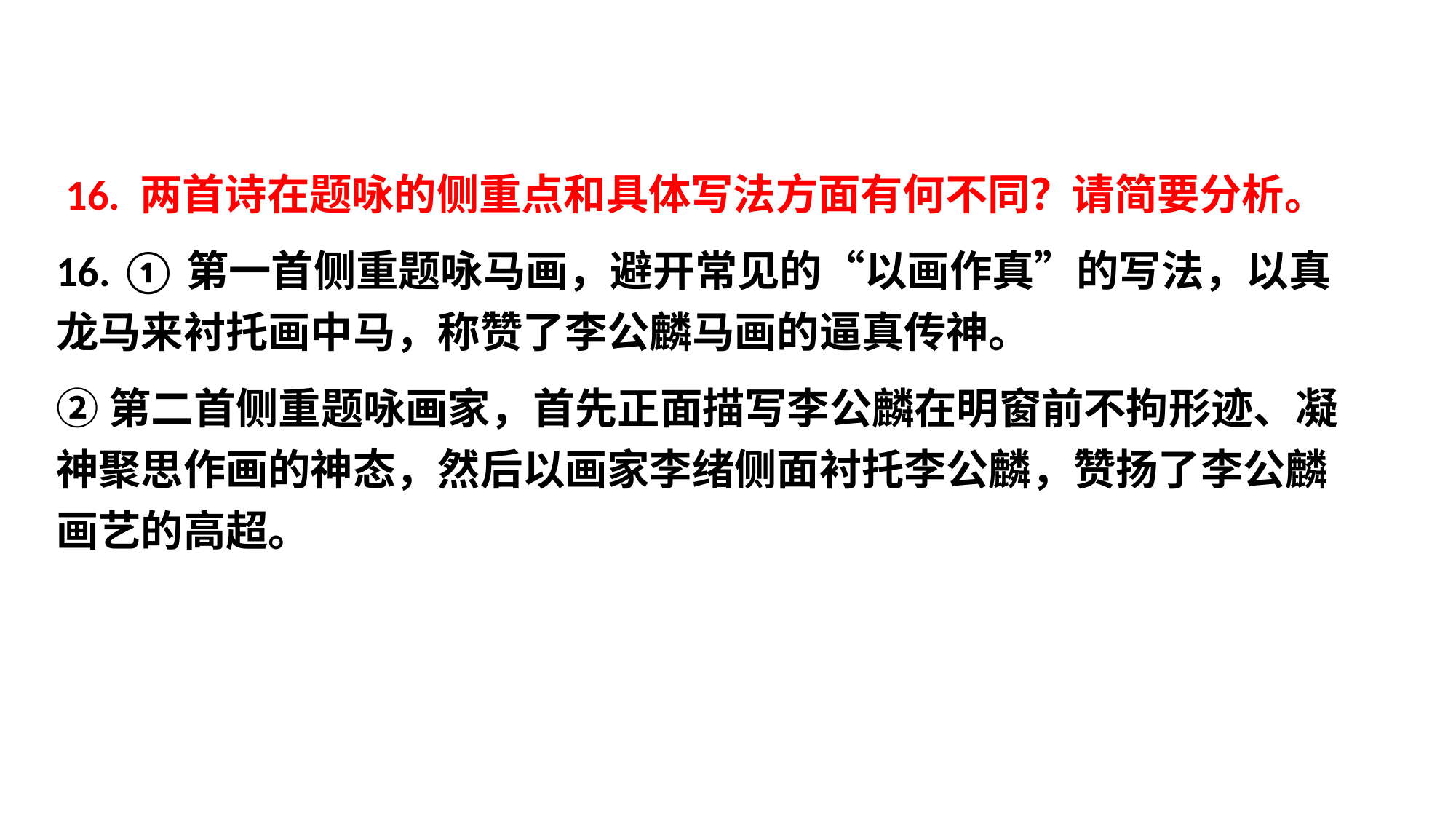

16. 两首诗在题咏的侧重点和具体写法方面有何不同？请简要分析。
16. ①第一首侧重题咏马画，避开常见的“以画作真”的写法，以真龙马来衬托画中马，称赞了李公麟马画的逼真传神。
②第二首侧重题咏画家，首先正面描写李公麟在明窗前不拘形迹、凝神聚思作画的神态，然后以画家李绪侧面衬托李公麟，赞扬了李公麟画艺的高超。